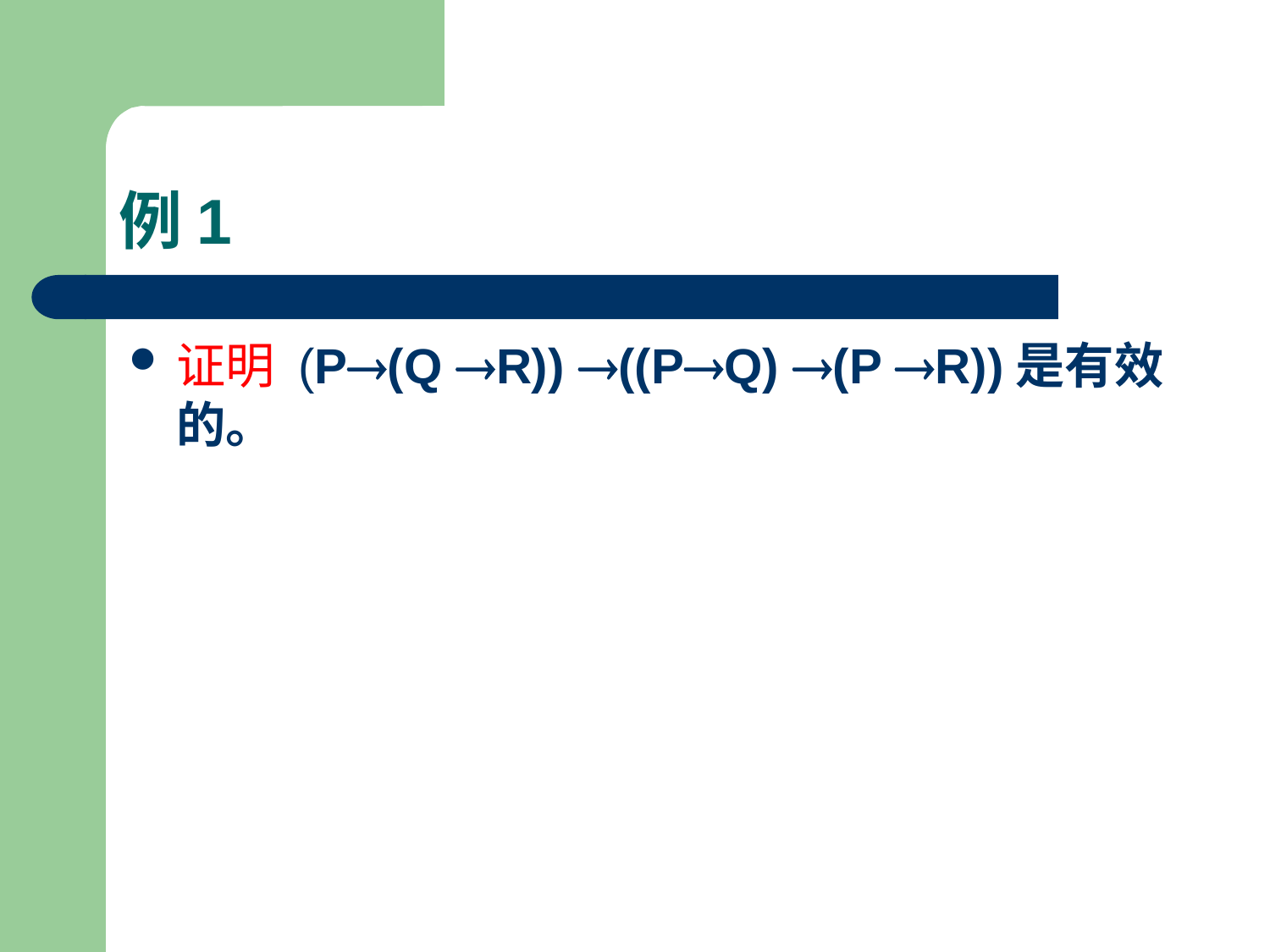

# 例1
证明 (P→(Q →R)) →((P→Q) →(P →R))是有效的。
11